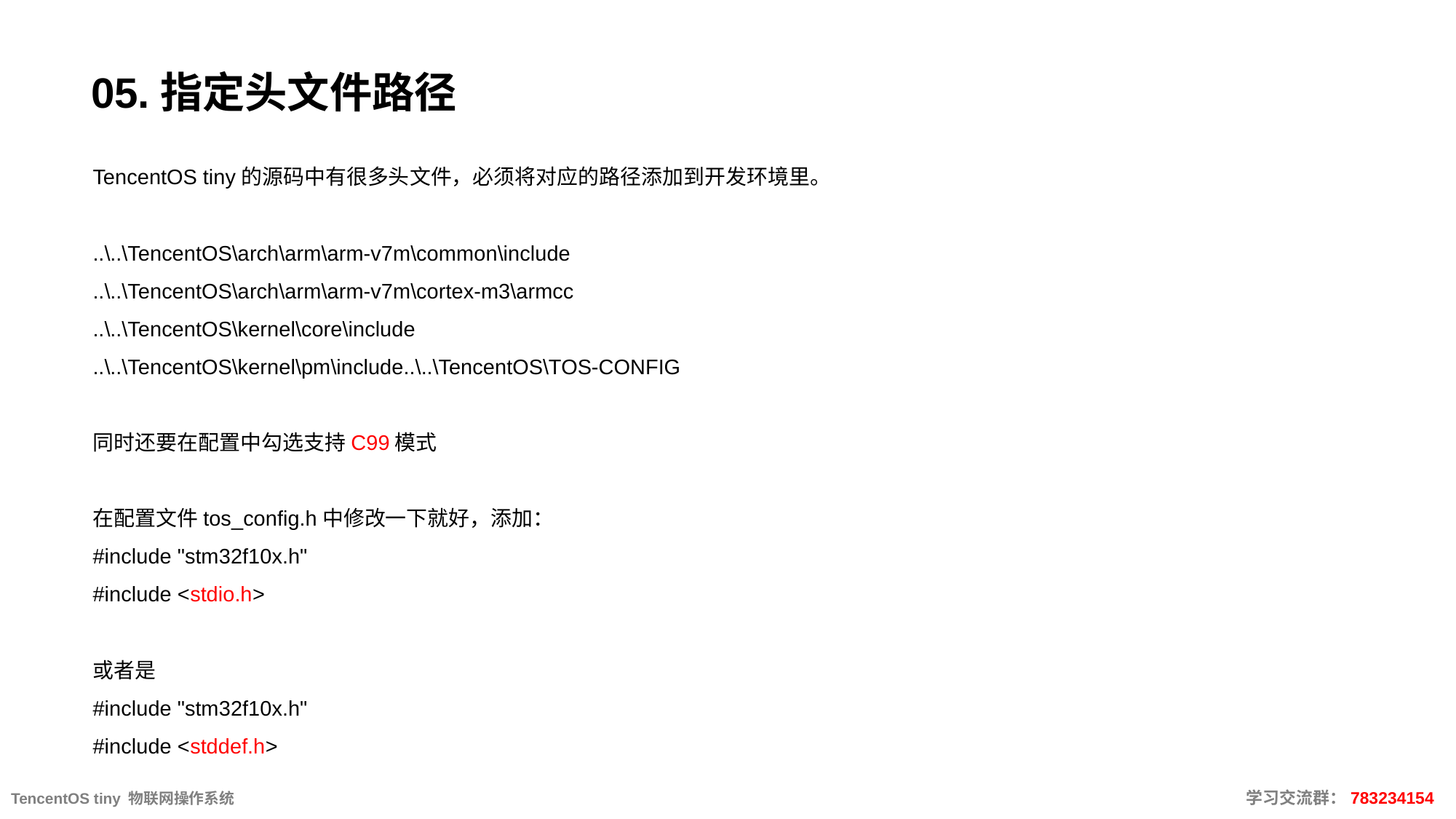

# 05.指定头文件路径
TencentOS tiny的源码中有很多头文件，必须将对应的路径添加到开发环境里。

..\..\TencentOS\arch\arm\arm-v7m\common\include
..\..\TencentOS\arch\arm\arm-v7m\cortex-m3\armcc
..\..\TencentOS\kernel\core\include
..\..\TencentOS\kernel\pm\include..\..\TencentOS\TOS-CONFIG

同时还要在配置中勾选支持C99模式

在配置文件tos_config.h中修改一下就好，添加：
#include "stm32f10x.h"
#include <stdio.h>

或者是
#include "stm32f10x.h"
#include <stddef.h>

TencentOS tiny 物联网操作系统									          学习交流群：783234154